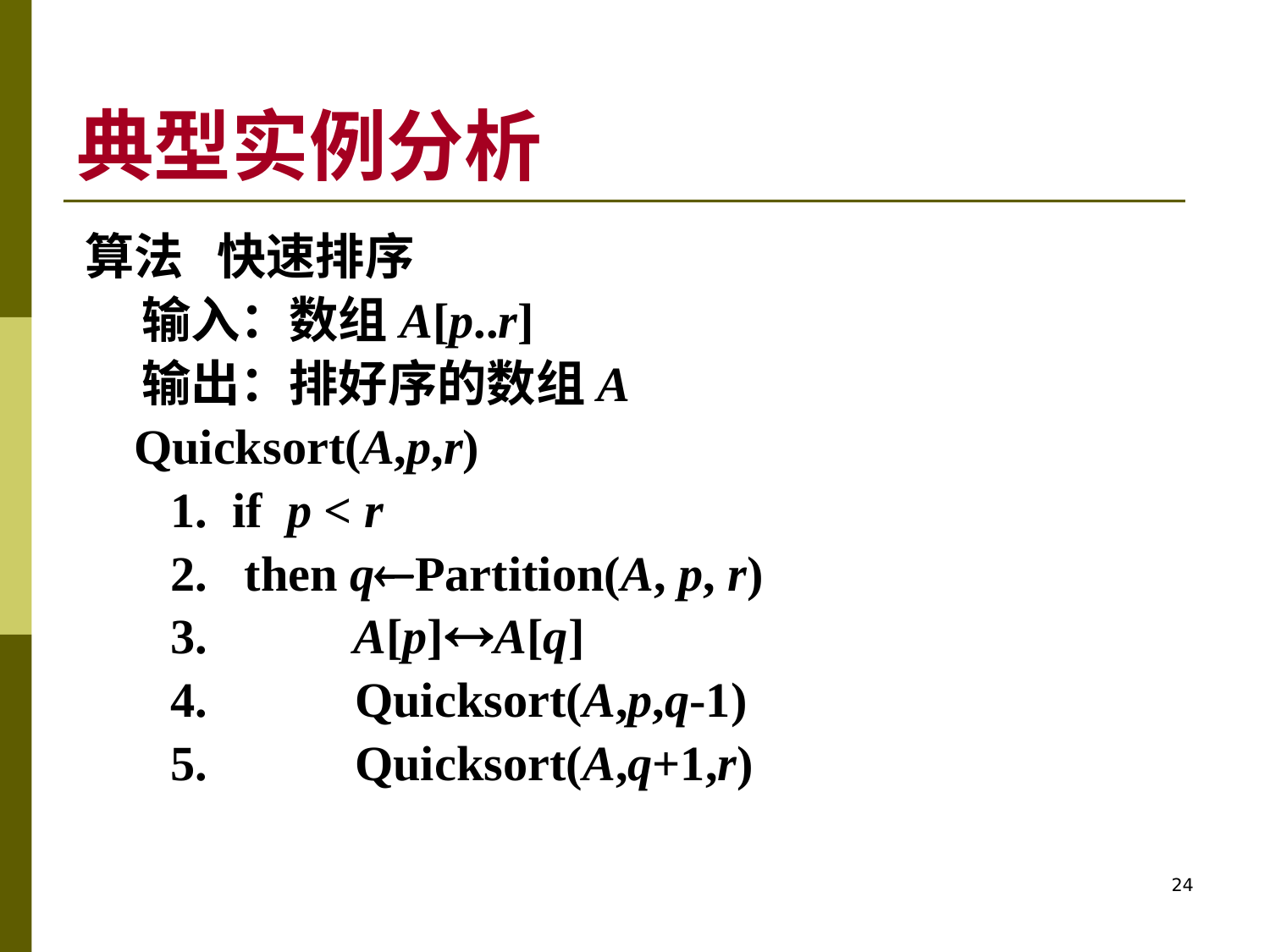

典型实例分析
算法   快速排序
    输入：数组A[p..r]
    输出：排好序的数组A
    Quicksort(A,p,r)
       1.  if  p < r
       2.   then q←Partition(A, p, r)
       3.            A[p]↔A[q]
       4.            Quicksort(A,p,q-1)
       5.            Quicksort(A,q+1,r)

24